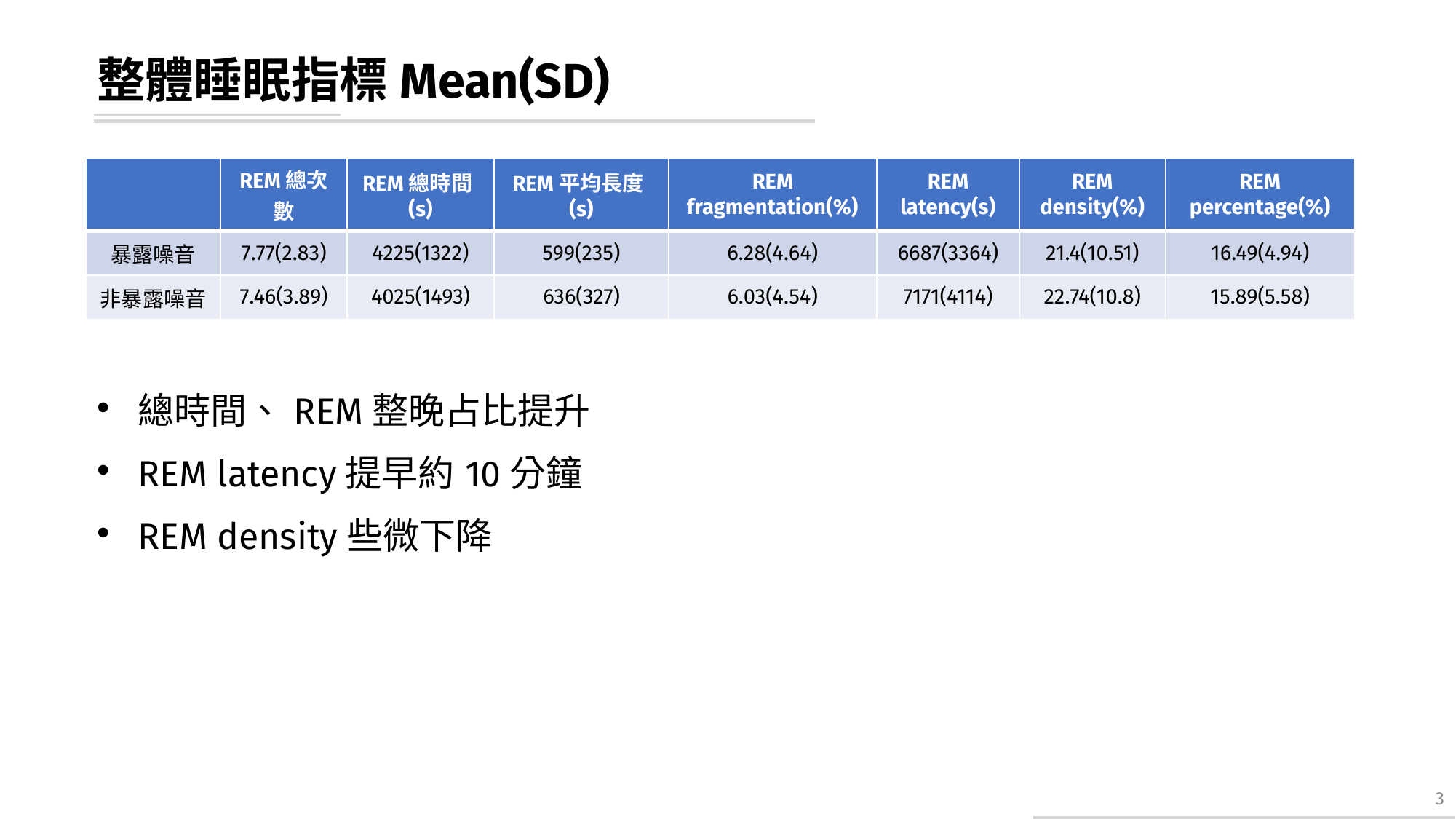

# 整體睡眠指標Mean(SD)
|  | REM總次數 | REM總時間(s) | REM平均長度(s) | REM fragmentation(%) | REM latency(s) | REM density(%) | REM percentage(%) |
| --- | --- | --- | --- | --- | --- | --- | --- |
| 暴露噪音 | 7.77(2.83) | 4225(1322) | 599(235) | 6.28(4.64) | 6687(3364) | 21.4(10.51) | 16.49(4.94) |
| 非暴露噪音 | 7.46(3.89) | 4025(1493) | 636(327) | 6.03(4.54) | 7171(4114) | 22.74(10.8) | 15.89(5.58) |
總時間、REM整晚占比提升
REM latency提早約10分鐘
REM density些微下降

3